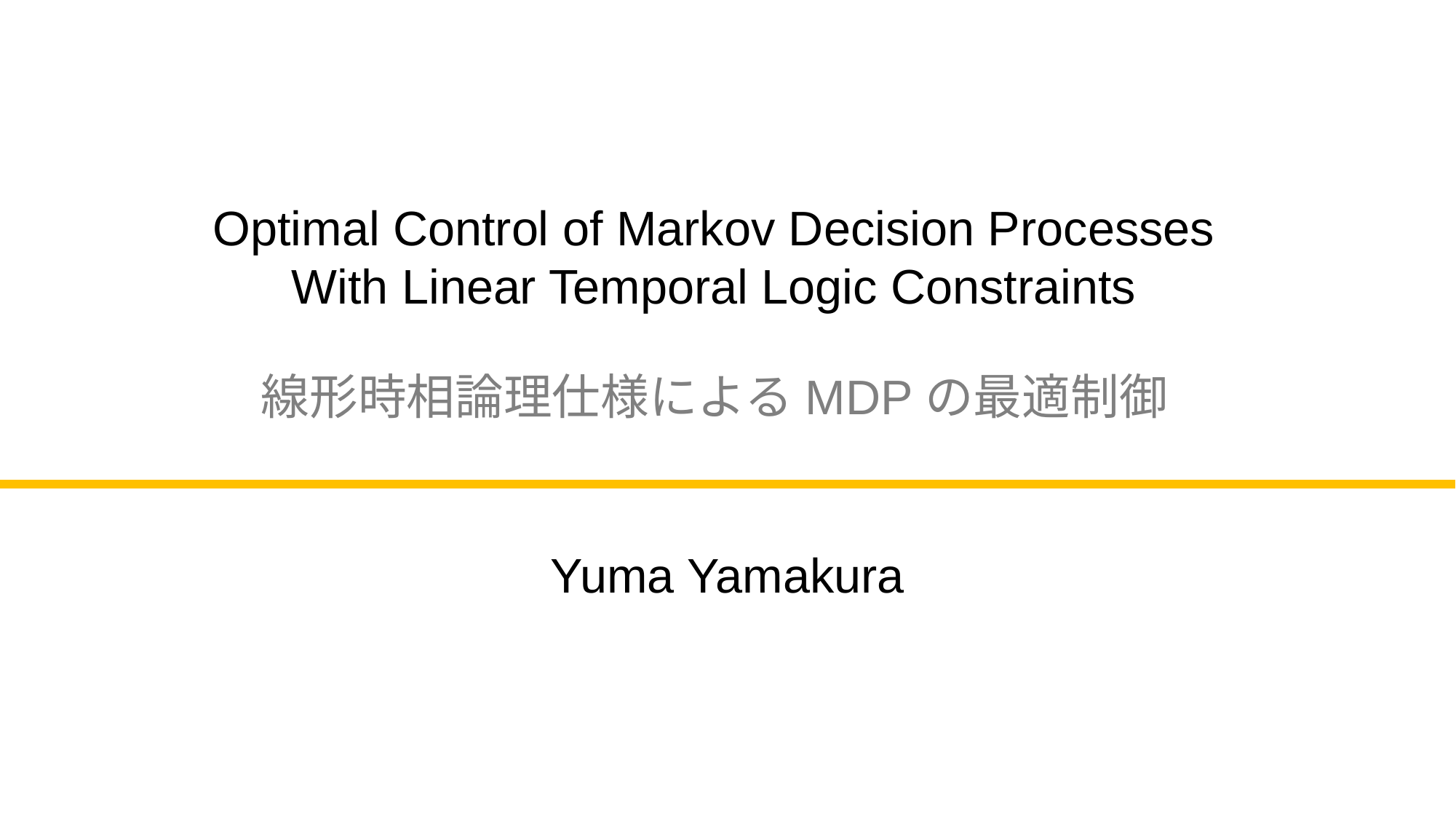

Optimal Control of Markov Decision Processes
With Linear Temporal Logic Constraints
線形時相論理仕様によるMDPの最適制御
Yuma Yamakura